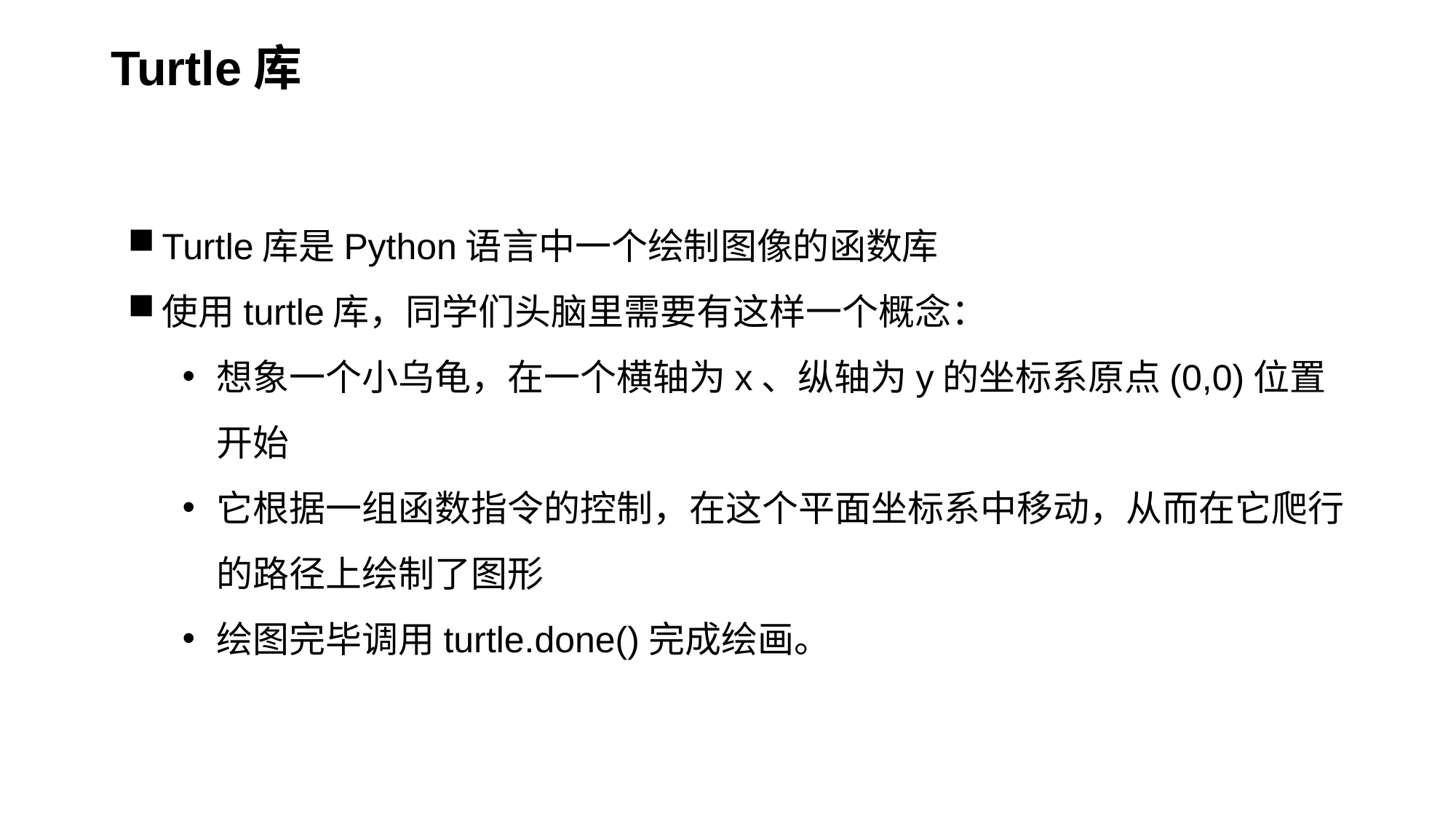

# Turtle库
Turtle库是Python语言中一个绘制图像的函数库
使用turtle库，同学们头脑里需要有这样一个概念：
想象一个小乌龟，在一个横轴为x、纵轴为y的坐标系原点(0,0)位置开始
它根据一组函数指令的控制，在这个平面坐标系中移动，从而在它爬行的路径上绘制了图形
绘图完毕调用turtle.done()完成绘画。